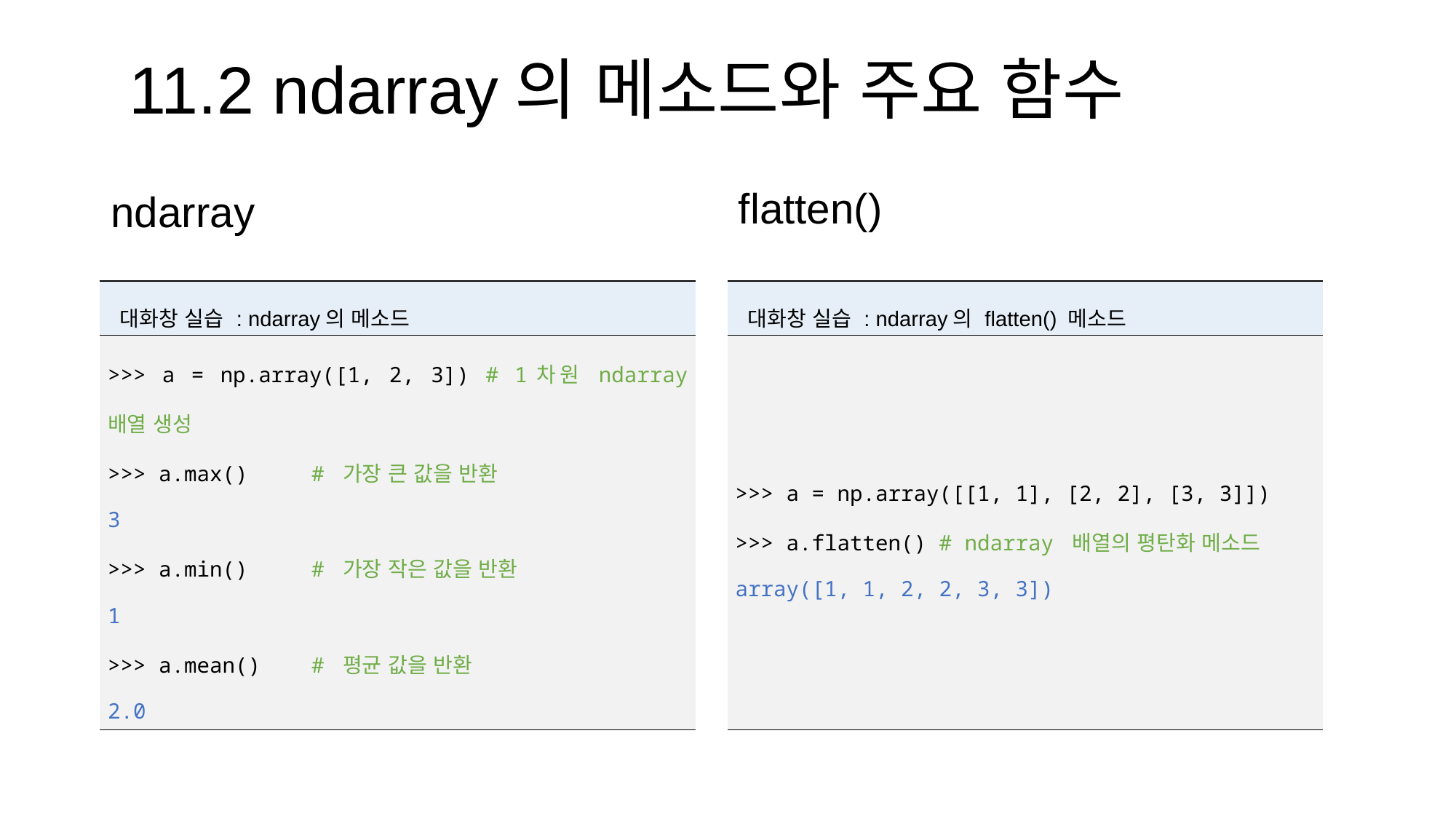

# 11.2 ndarray의 메소드와 주요 함수
flatten()
ndarray
| 대화창 실습 : ndarray의 flatten() 메소드 |
| --- |
| >>> a = np.array([[1, 1], [2, 2], [3, 3]]) >>> a.flatten() # ndarray 배열의 평탄화 메소드 array([1, 1, 2, 2, 3, 3]) |
| 대화창 실습 : ndarray의 메소드 |
| --- |
| >>> a = np.array([1, 2, 3]) # 1차원 ndarray 배열 생성 >>> a.max() # 가장 큰 값을 반환 3 >>> a.min() # 가장 작은 값을 반환 1 >>> a.mean() # 평균 값을 반환 2.0 |